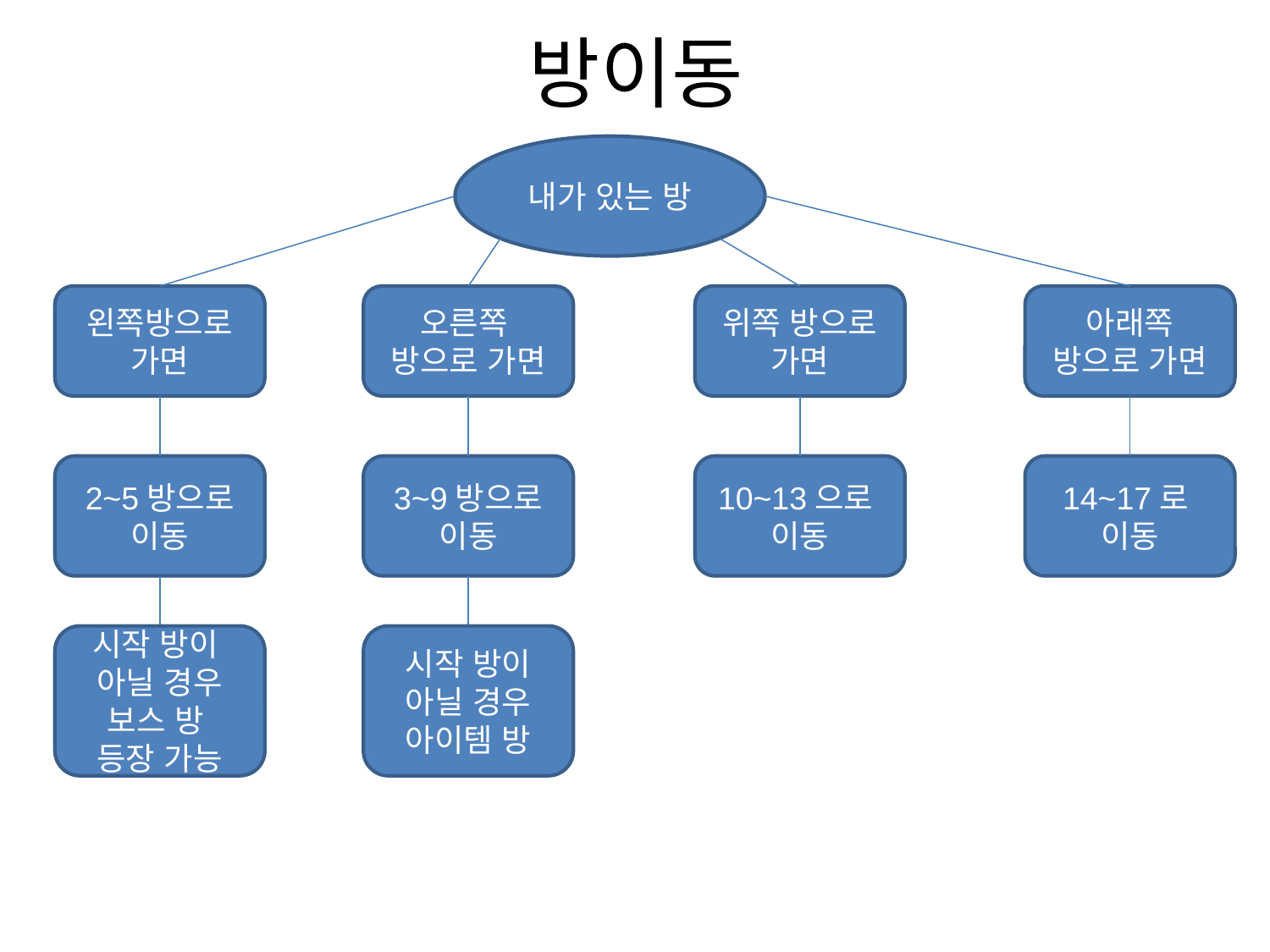

# 방이동
내가 있는 방
왼쪽방으로 가면
오른쪽
방으로 가면
위쪽 방으로 가면
아래쪽 방으로 가면
2~5방으로 이동
3~9방으로 이동
10~13으로
이동
14~17로
이동
시작 방이
아닐 경우 보스 방
등장 가능
시작 방이 아닐 경우
아이템 방